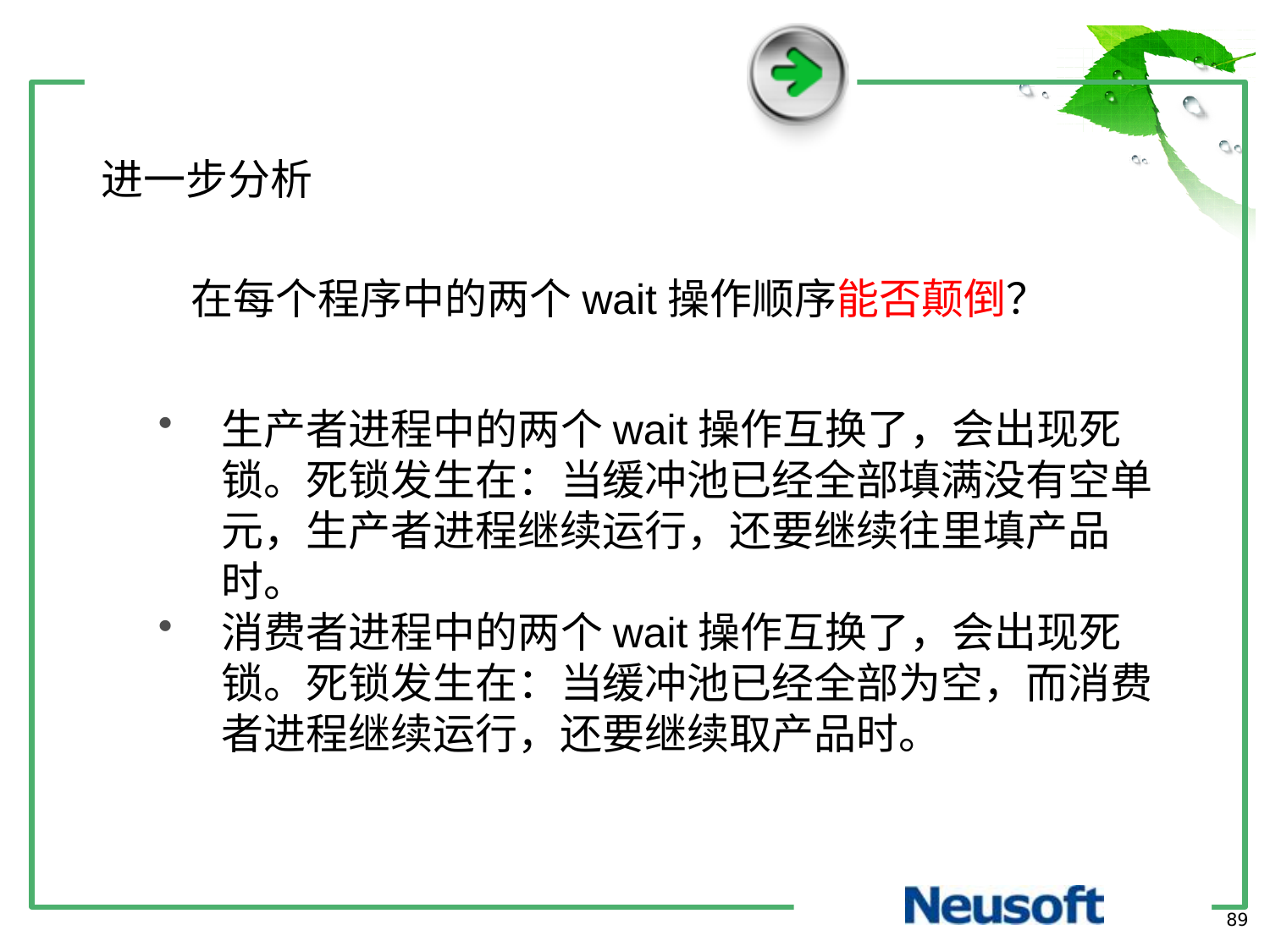

进一步分析
    在每个程序中的两个wait操作顺序能否颠倒？
生产者进程中的两个wait操作互换了，会出现死锁。死锁发生在：当缓冲池已经全部填满没有空单元，生产者进程继续运行，还要继续往里填产品时。
消费者进程中的两个wait操作互换了，会出现死锁。死锁发生在：当缓冲池已经全部为空，而消费者进程继续运行，还要继续取产品时。
89